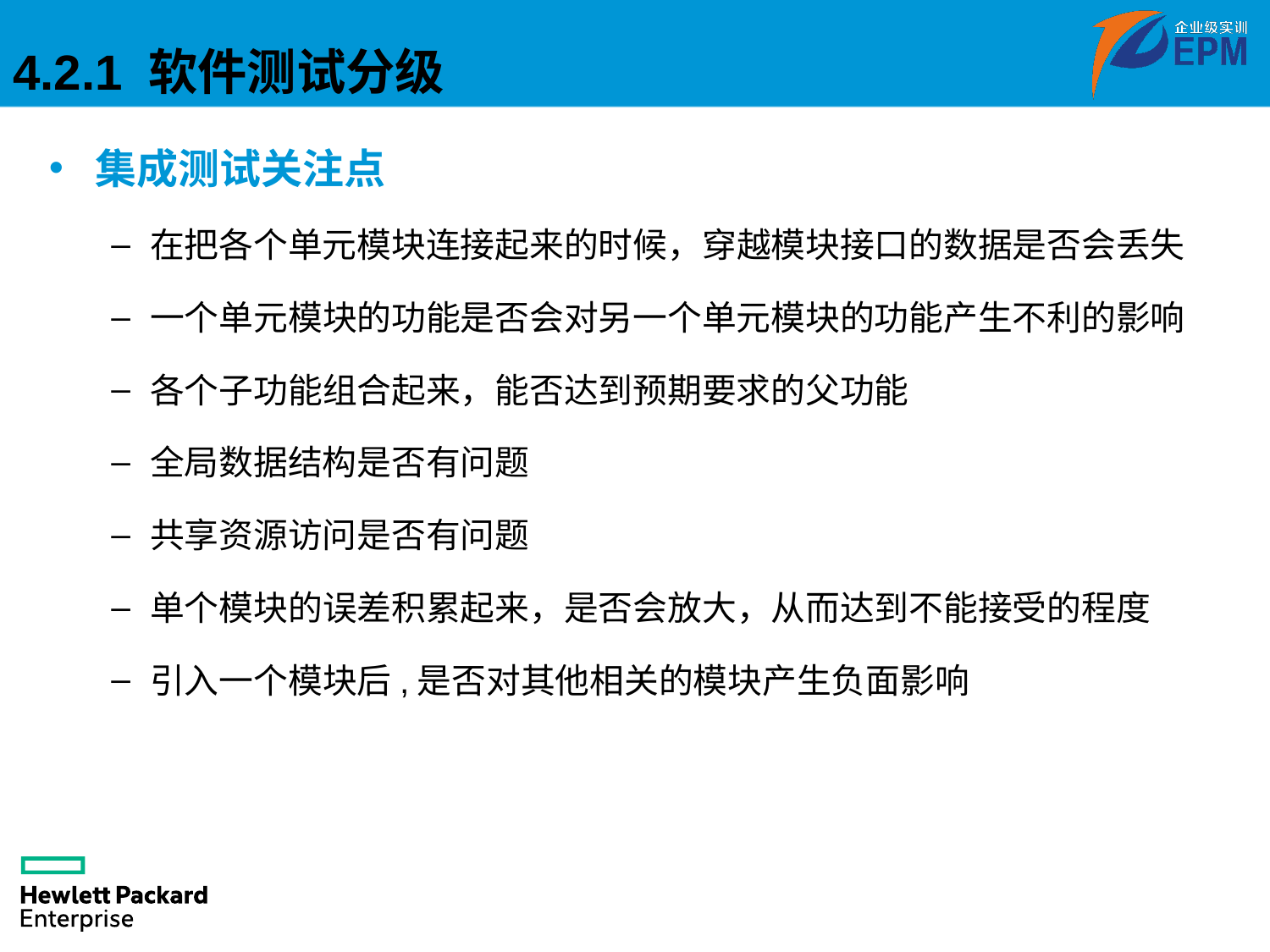

4.2.1 软件测试分级
集成测试关注点
在把各个单元模块连接起来的时候，穿越模块接口的数据是否会丢失
一个单元模块的功能是否会对另一个单元模块的功能产生不利的影响
各个子功能组合起来，能否达到预期要求的父功能
全局数据结构是否有问题
共享资源访问是否有问题
单个模块的误差积累起来，是否会放大，从而达到不能接受的程度
引入一个模块后,是否对其他相关的模块产生负面影响